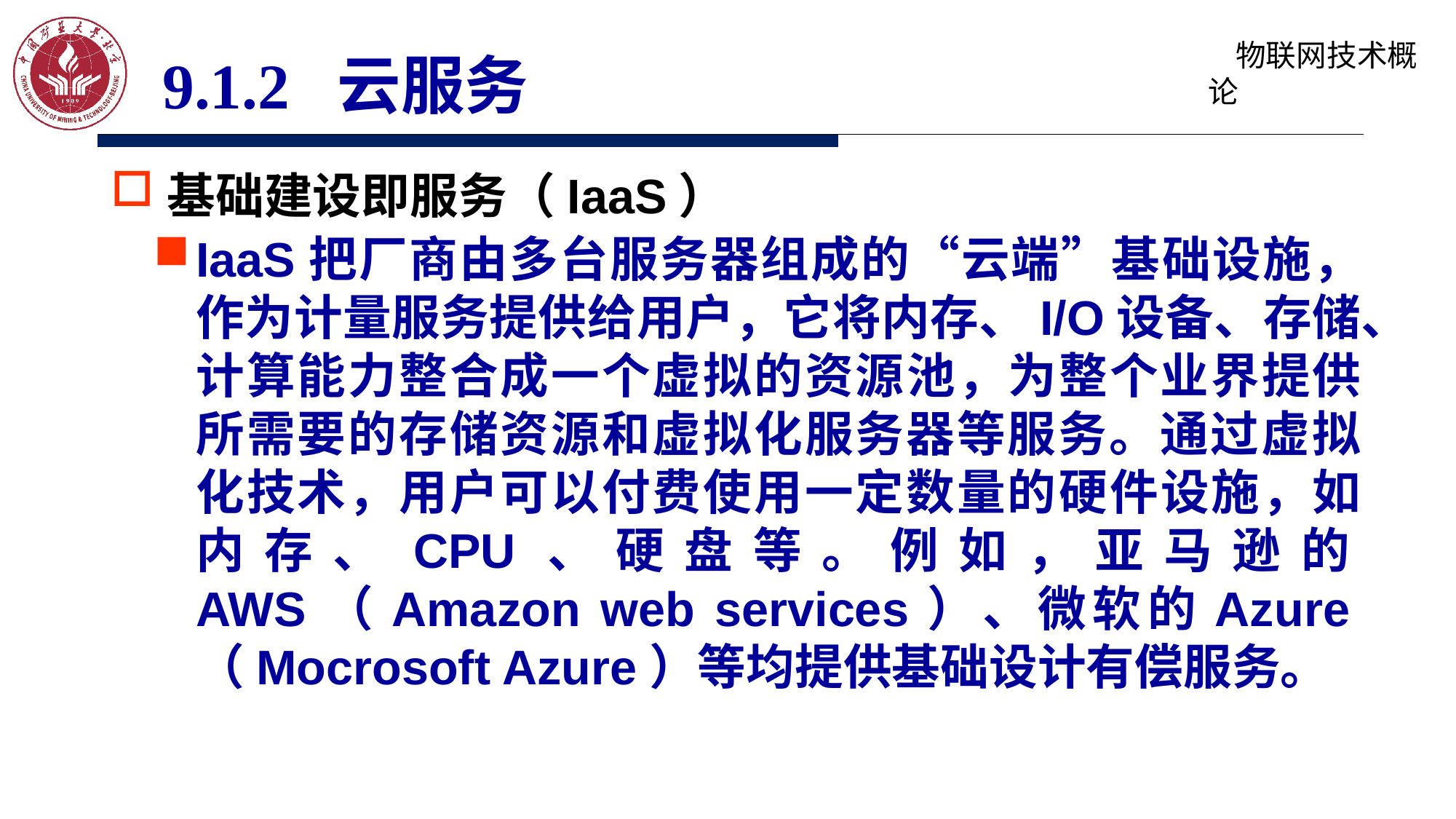

9.1.2  云服务
基础建设即服务（IaaS）
IaaS把厂商由多台服务器组成的“云端”基础设施，作为计量服务提供给用户，它将内存、I/O设备、存储、计算能力整合成一个虚拟的资源池，为整个业界提供所需要的存储资源和虚拟化服务器等服务。通过虚拟化技术，用户可以付费使用一定数量的硬件设施，如内存、CPU、硬盘等。例如，亚马逊的AWS（Amazon web services）、微软的Azure（Mocrosoft Azure）等均提供基础设计有偿服务。